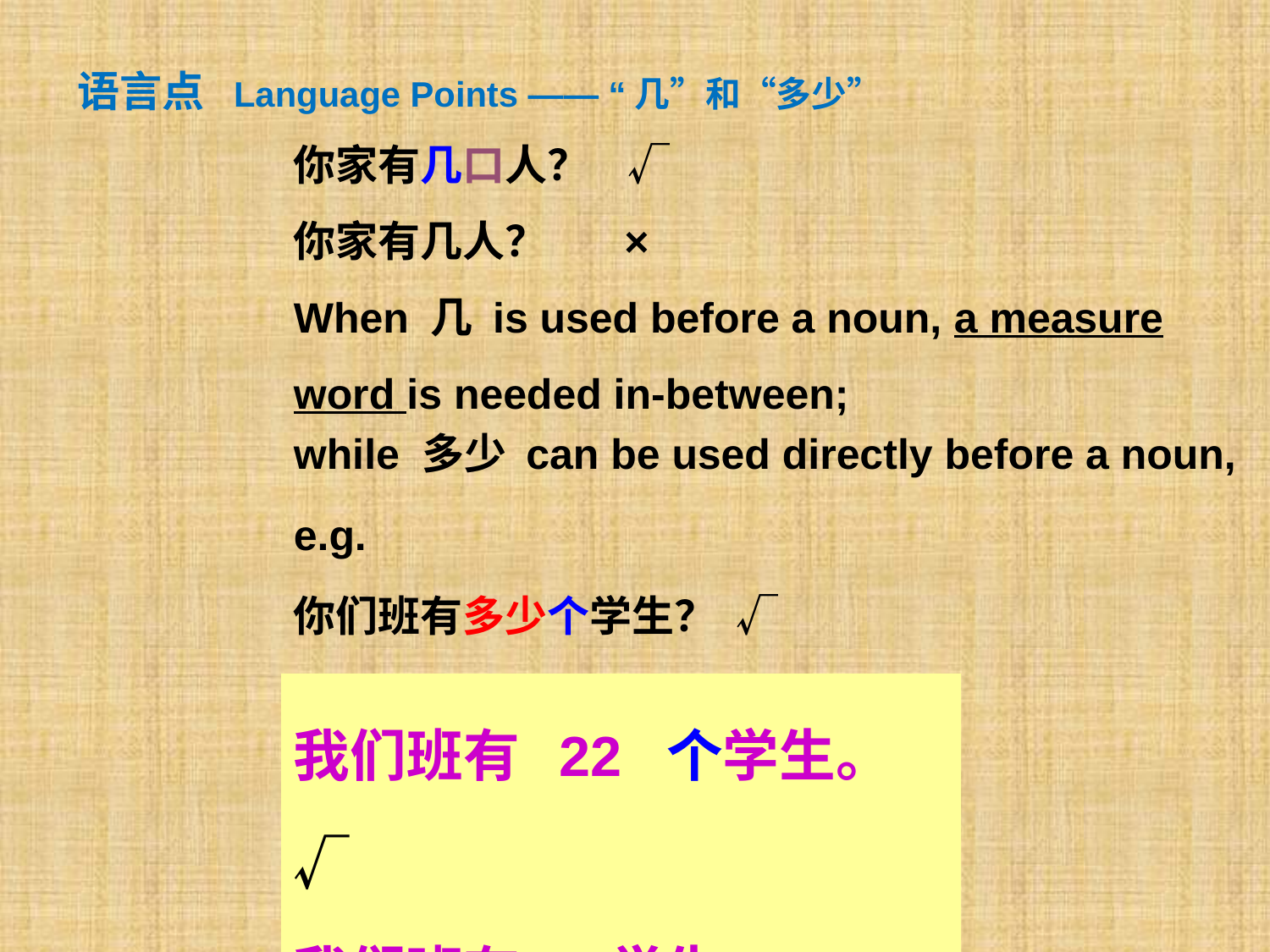

语言点  Language Points —— “几”和“多少”
你家有几口人？    √
你家有几人？       ×
When 几 is used before a noun, a measure word is needed in-between;
while 多少 can be used directly before a noun, e.g.
你们班有多少个学生？  √
你们班有多少学生？      √
我们班有  22  个学生。 √
我们班有22学生。    ×